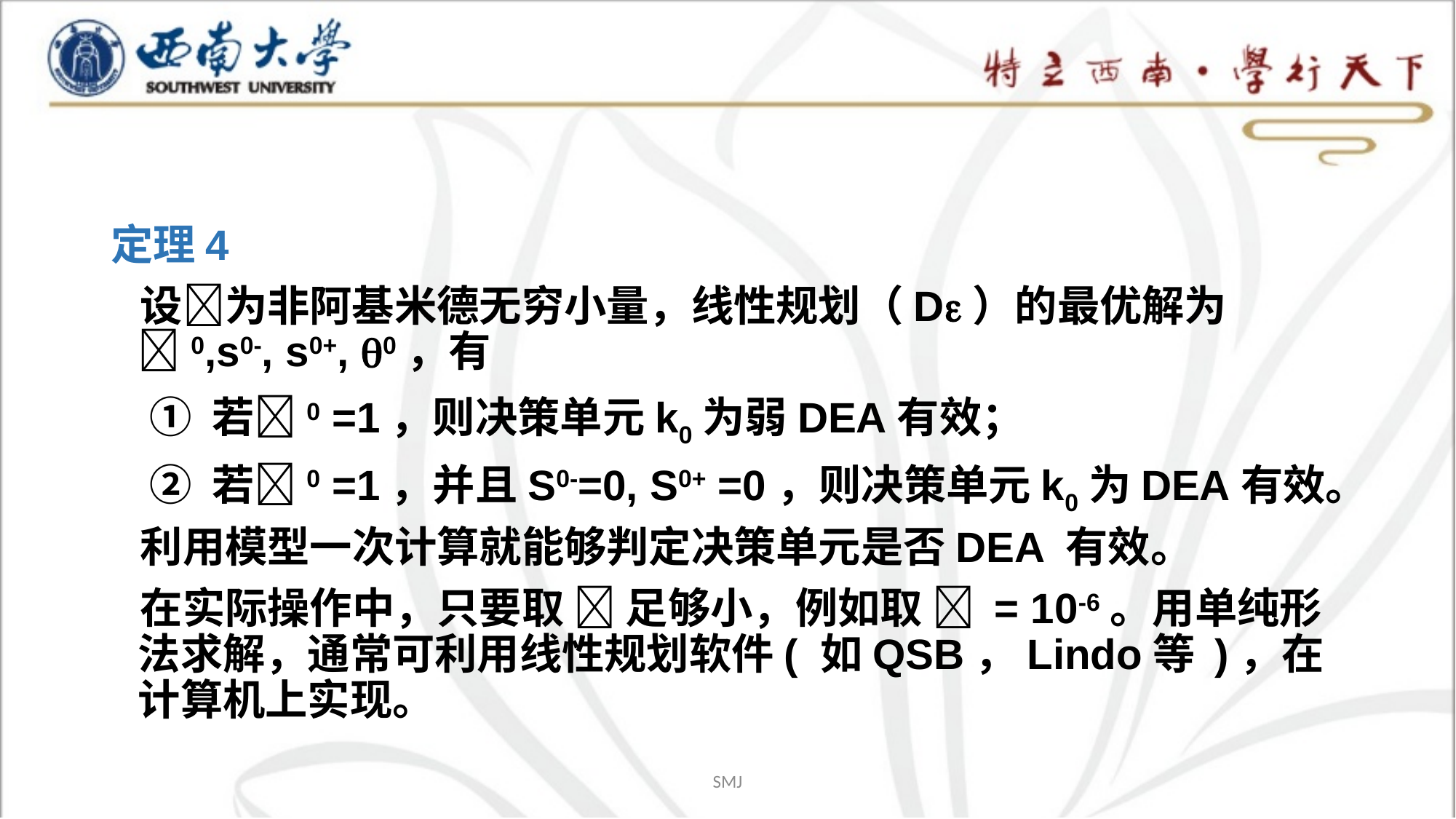

#
定理4
  设ε为非阿基米德无穷小量，线性规划（Dε）的最优解为 λ0,s0-, s0+, θ0，有
    ① 若θ0 =1，则决策单元k0为弱DEA有效；
    ② 若θ0 =1，并且S0-=0, S0+ =0，则决策单元k0为DEA有效。
  利用模型一次计算就能够判定决策单元是否DEA 有效。
  在实际操作中，只要取 ε 足够小，例如取 ε = 10-6。用单纯形法求解，通常可利用线性规划软件( 如QSB，Lindo等 )，在计算机上实现。
SMJ